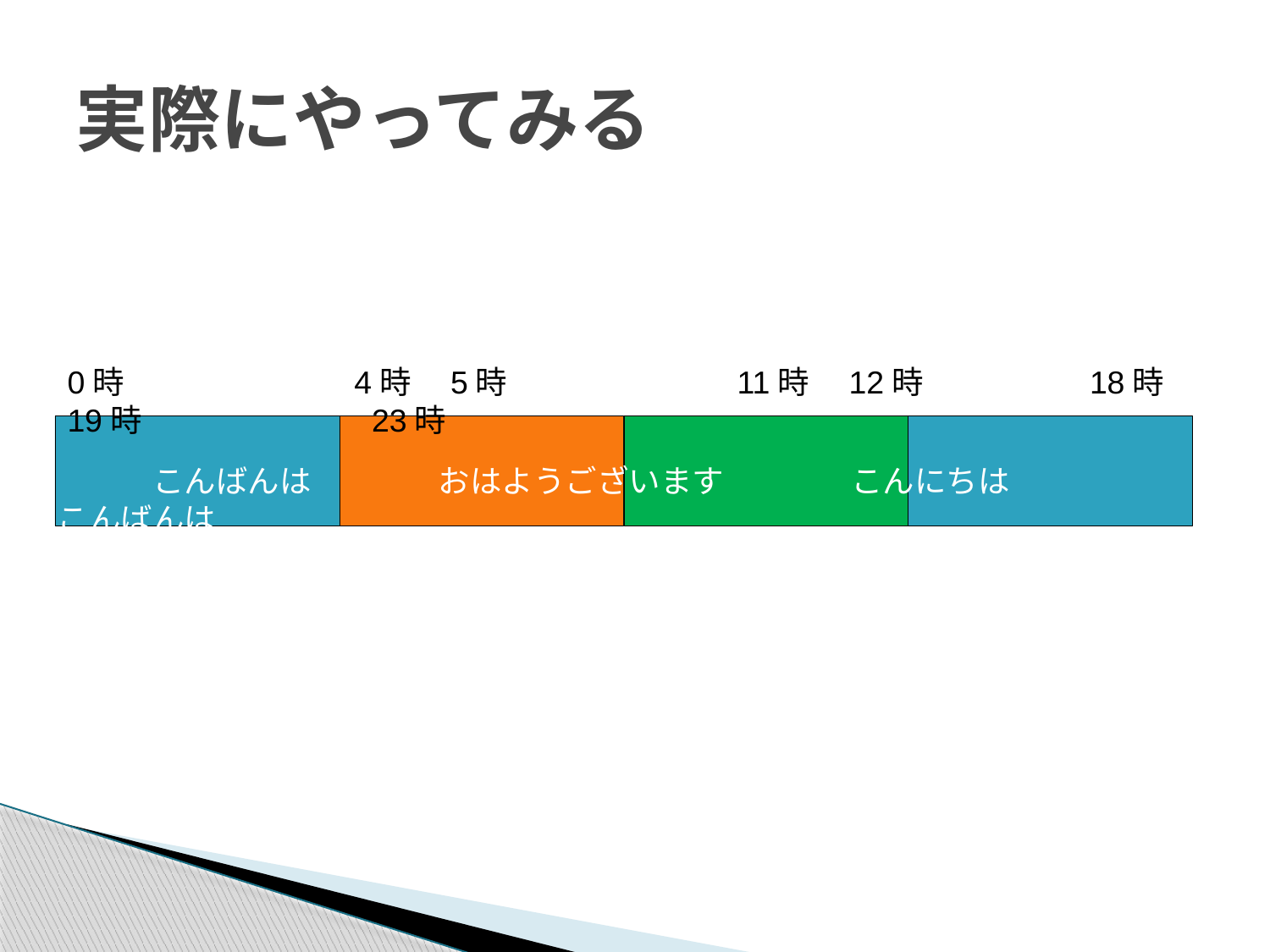

# 実際にやってみる
0時　　　　　　　4時　5時　　　　　　　11時　12時　　　　　18時　19時　　　　　　　23時

　　　こんばんは　　　　おはようございます　　　　こんにちは　　　　　　こんばんは